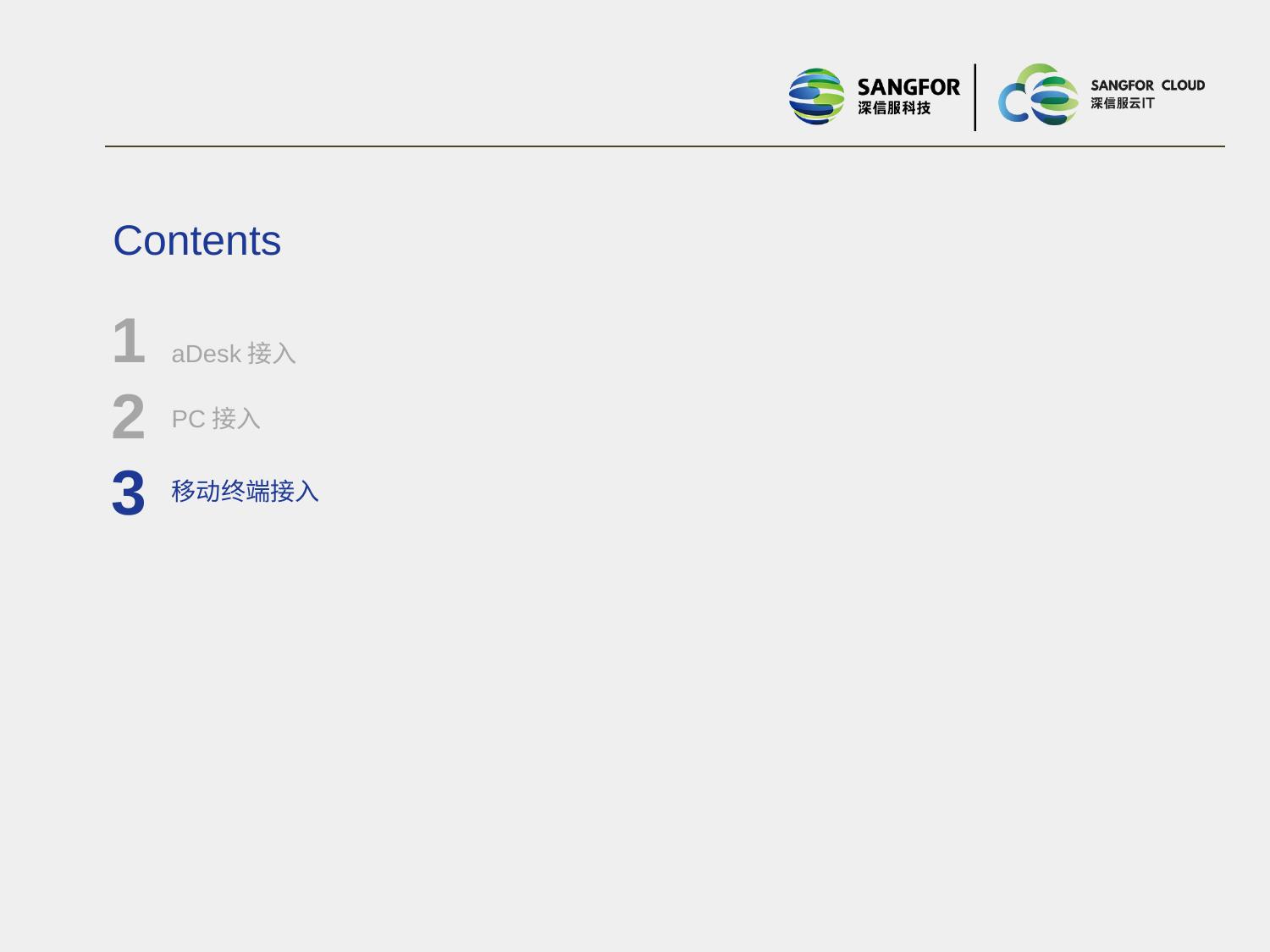

Contents
1
2
3
aDesk接入
PC接入
移动终端接入